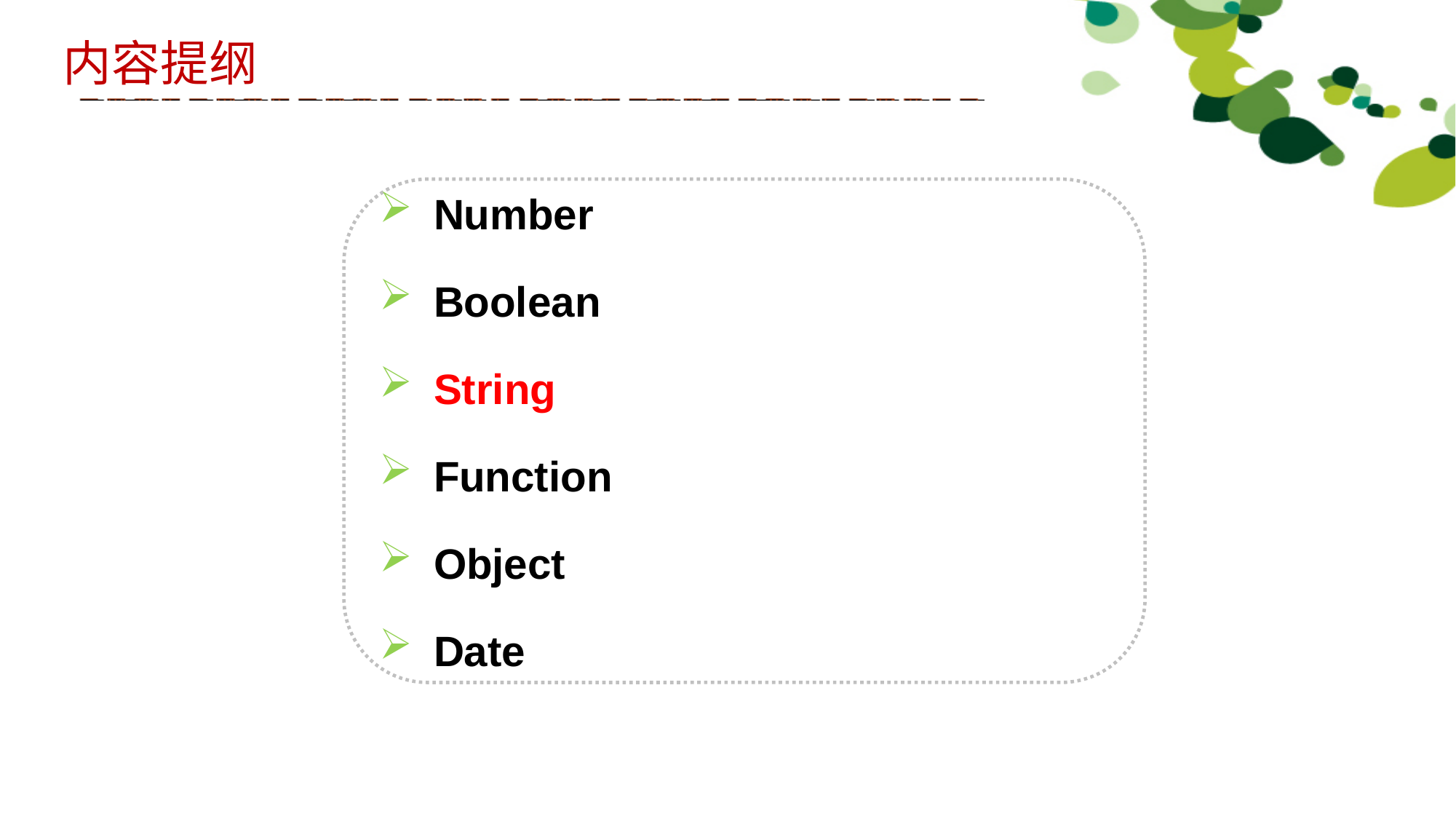

内容提纲
Number
Boolean
String
Function
Object
Date